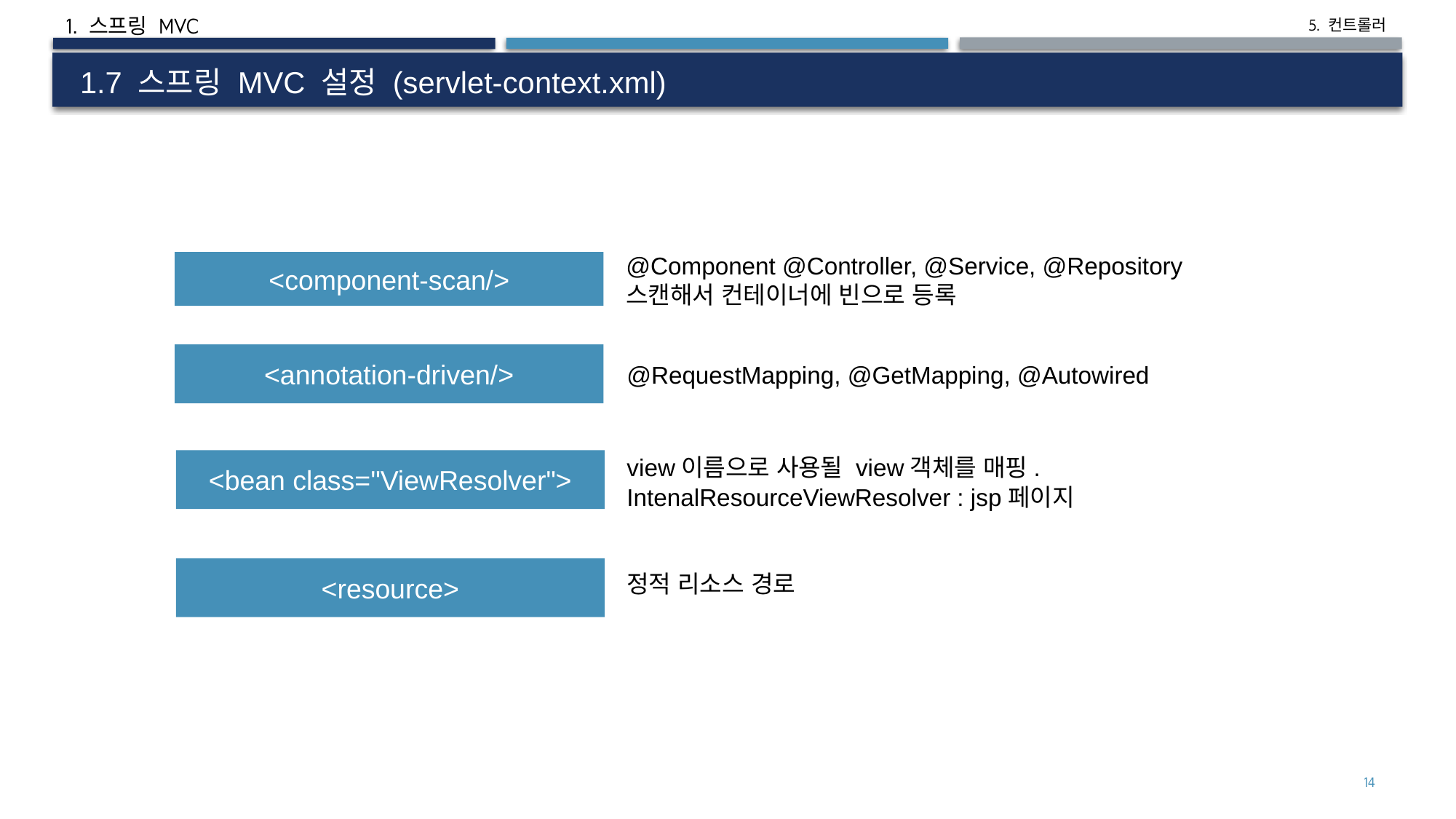

1. 스프링 MVC
# 1.7 스프링 MVC 설정 (servlet-context.xml)
@Component @Controller, @Service, @Repository
스캔해서 컨테이너에 빈으로 등록
<component-scan/>
<annotation-driven/>
@RequestMapping, @GetMapping, @Autowired
view이름으로 사용될 view객체를 매핑.
IntenalResourceViewResolver : jsp페이지
<bean class="ViewResolver">
<resource>
정적 리소스 경로
14